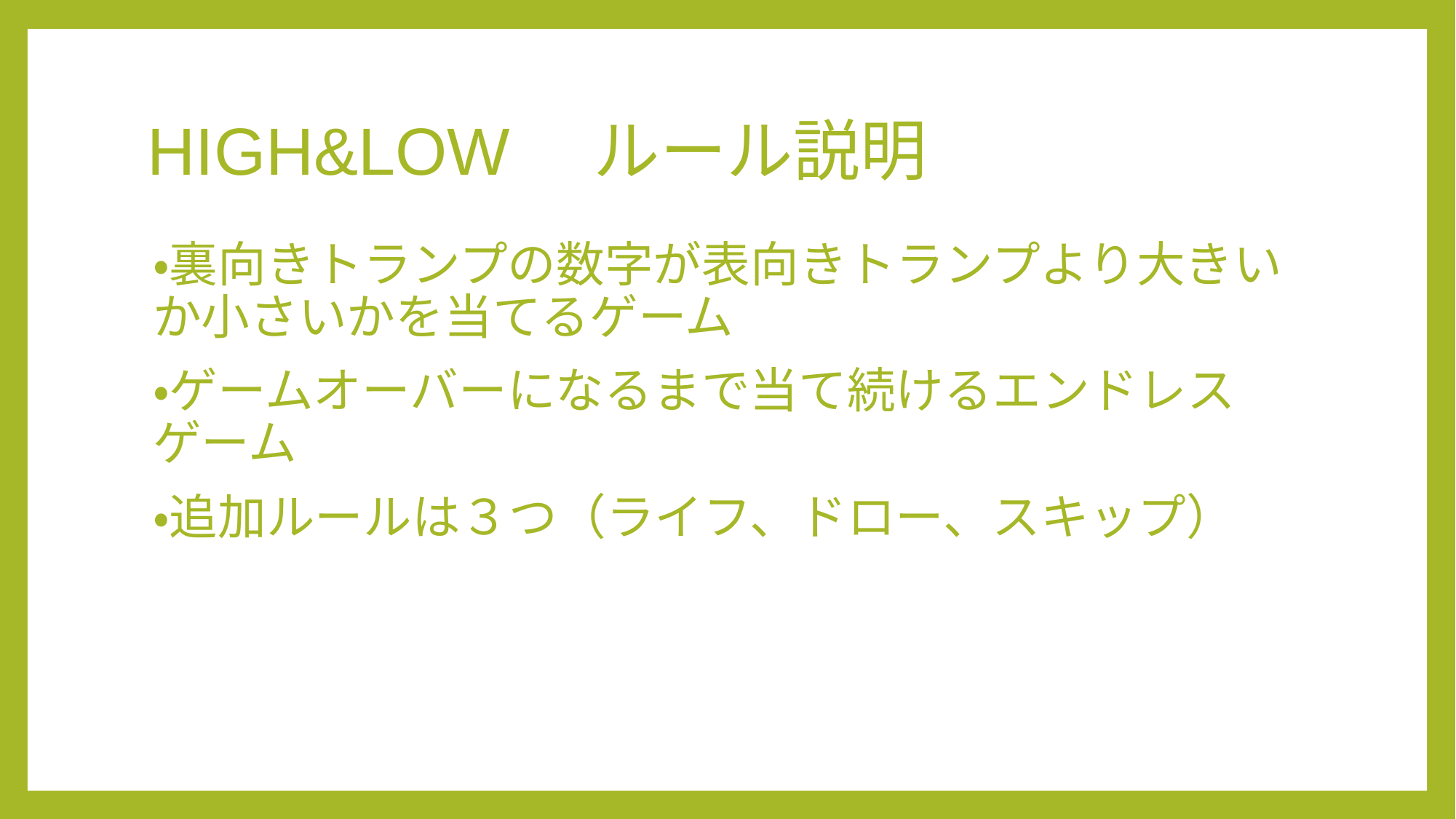

# HIGH&LOW　ルール説明
・裏向きトランプの数字が表向きトランプより大きいか小さいかを当てるゲーム
・ゲームオーバーになるまで当て続けるエンドレスゲーム
・追加ルールは３つ（ライフ、ドロー、スキップ）